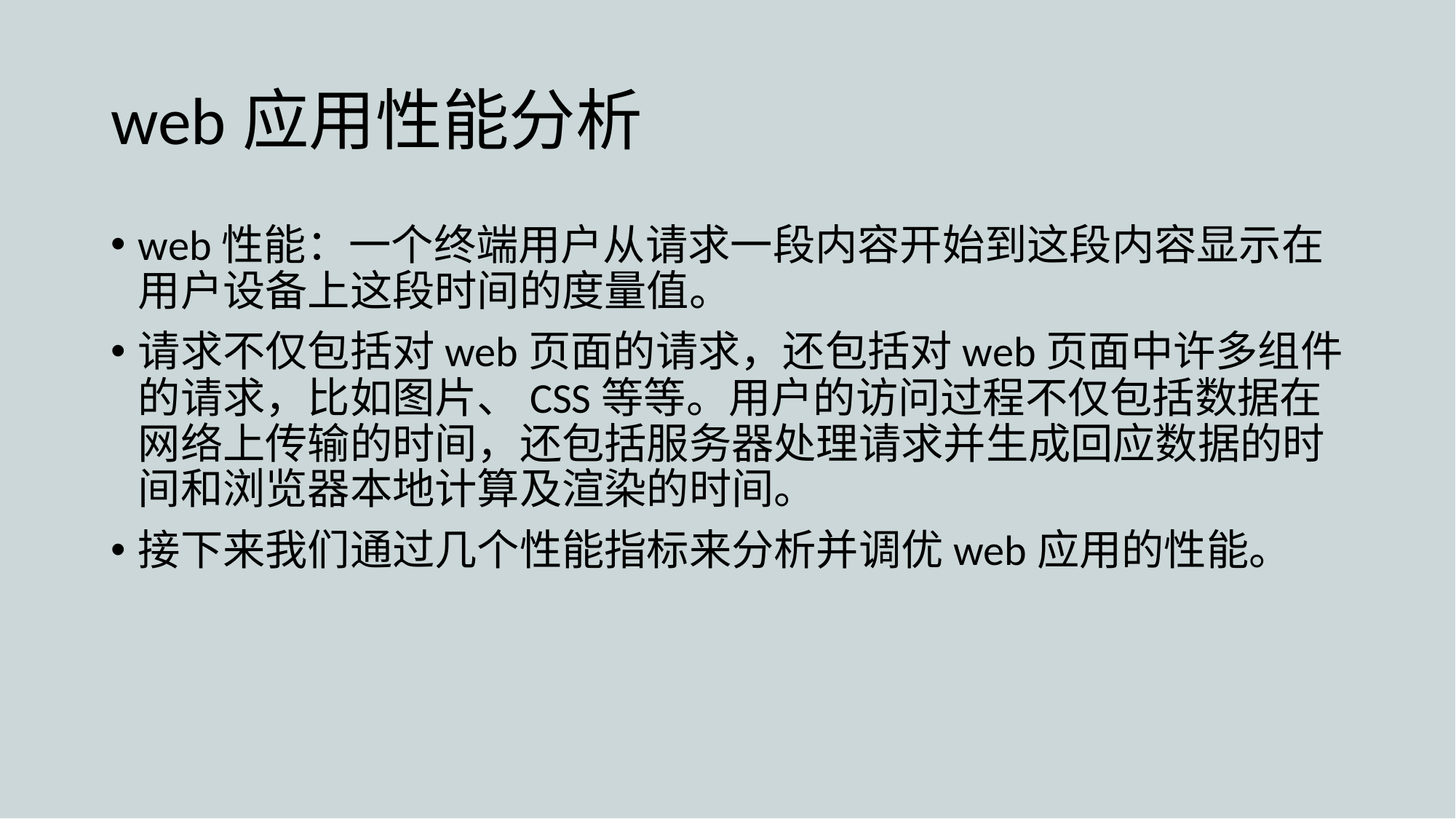

# web应用性能分析
web性能：一个终端用户从请求一段内容开始到这段内容显示在用户设备上这段时间的度量值。
请求不仅包括对web页面的请求，还包括对web页面中许多组件的请求，比如图片、CSS等等。用户的访问过程不仅包括数据在网络上传输的时间，还包括服务器处理请求并生成回应数据的时间和浏览器本地计算及渲染的时间。
接下来我们通过几个性能指标来分析并调优web应用的性能。